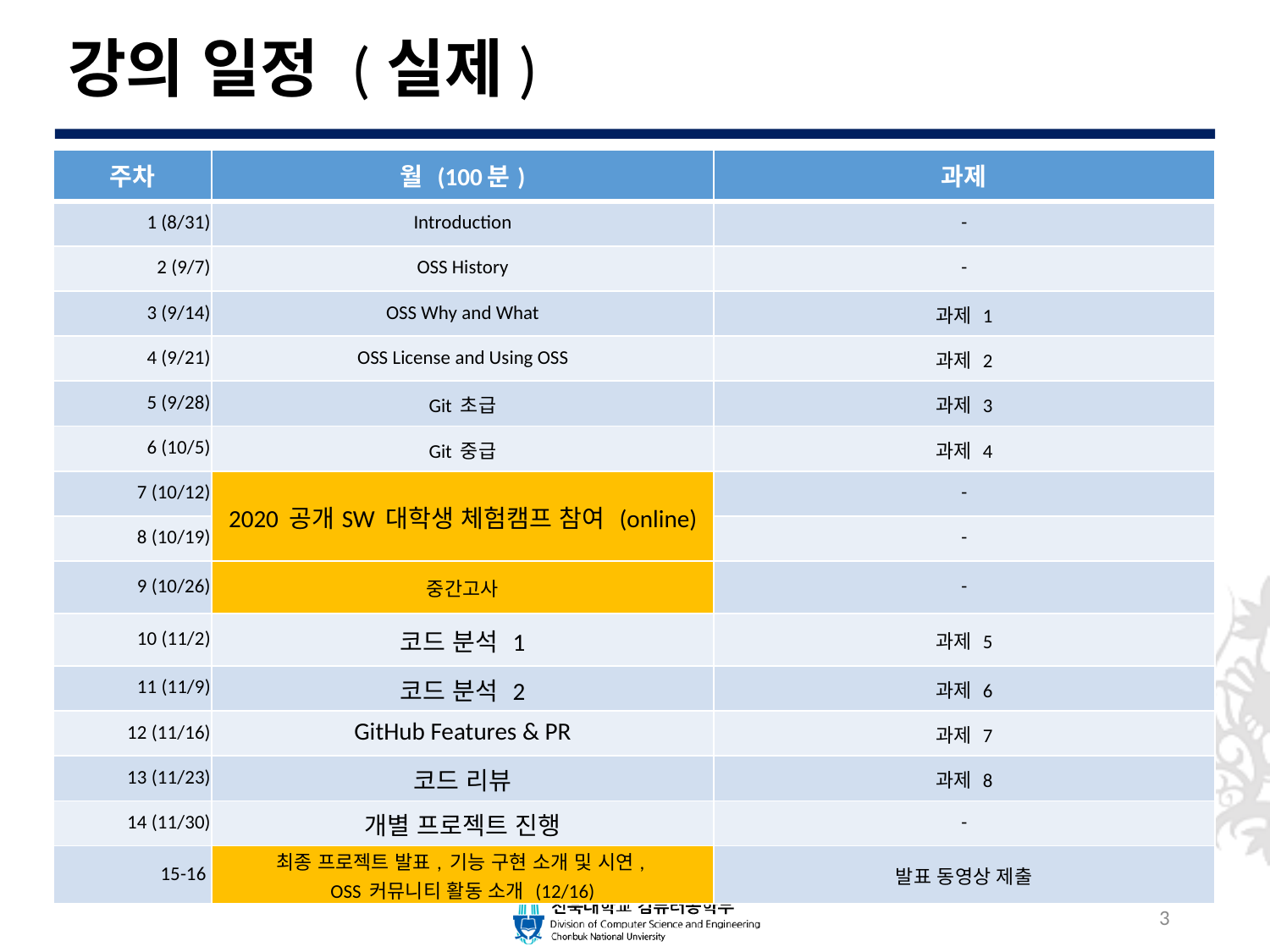

# 강의 일정 (실제)
| 주차 | 월 (100분) | 과제 |
| --- | --- | --- |
| 1 (8/31) | Introduction | - |
| 2 (9/7) | OSS History | - |
| 3 (9/14) | OSS Why and What | 과제 1 |
| 4 (9/21) | OSS License and Using OSS | 과제 2 |
| 5 (9/28) | Git 초급 | 과제 3 |
| 6 (10/5) | Git 중급 | 과제 4 |
| 7 (10/12) | 2020 공개SW 대학생 체험캠프 참여 (online) | - |
| 8 (10/19) |  | - |
| 9 (10/26) | 중간고사 | - |
| 10 (11/2) | 코드 분석 1 | 과제 5 |
| 11 (11/9) | 코드 분석 2 | 과제 6 |
| 12 (11/16) | GitHub Features & PR | 과제 7 |
| 13 (11/23) | 코드 리뷰 | 과제 8 |
| 14 (11/30) | 개별 프로젝트 진행 | - |
| 15-16 | 최종 프로젝트 발표, 기능 구현 소개 및 시연, OSS 커뮤니티 활동 소개 (12/16) | 발표 동영상 제출 |
3